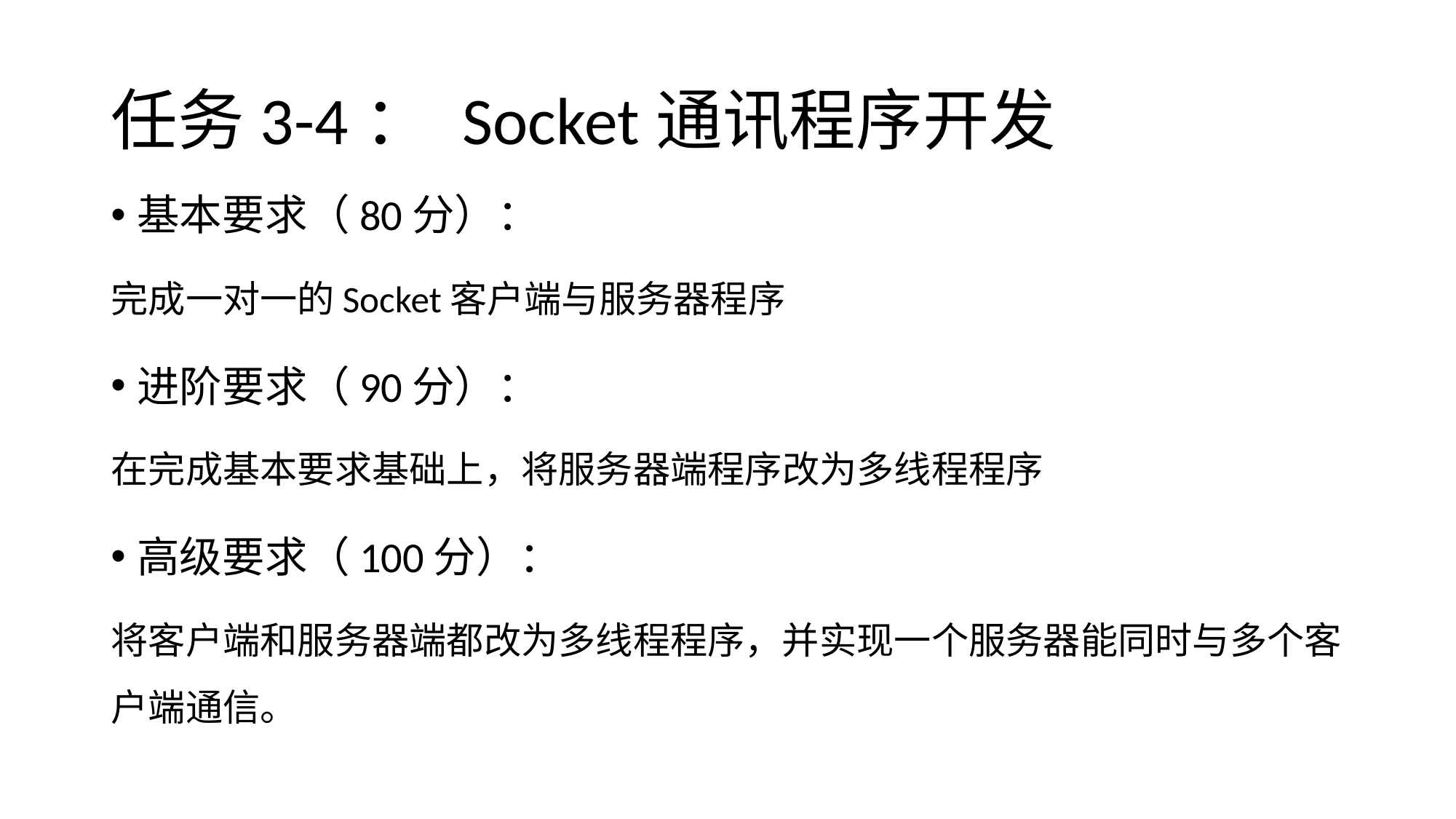

# 任务3-4： Socket通讯程序开发
基本要求（80分）：
完成一对一的Socket客户端与服务器程序
进阶要求（90分）：
在完成基本要求基础上，将服务器端程序改为多线程程序
高级要求（100分）：
将客户端和服务器端都改为多线程程序，并实现一个服务器能同时与多个客户端通信。